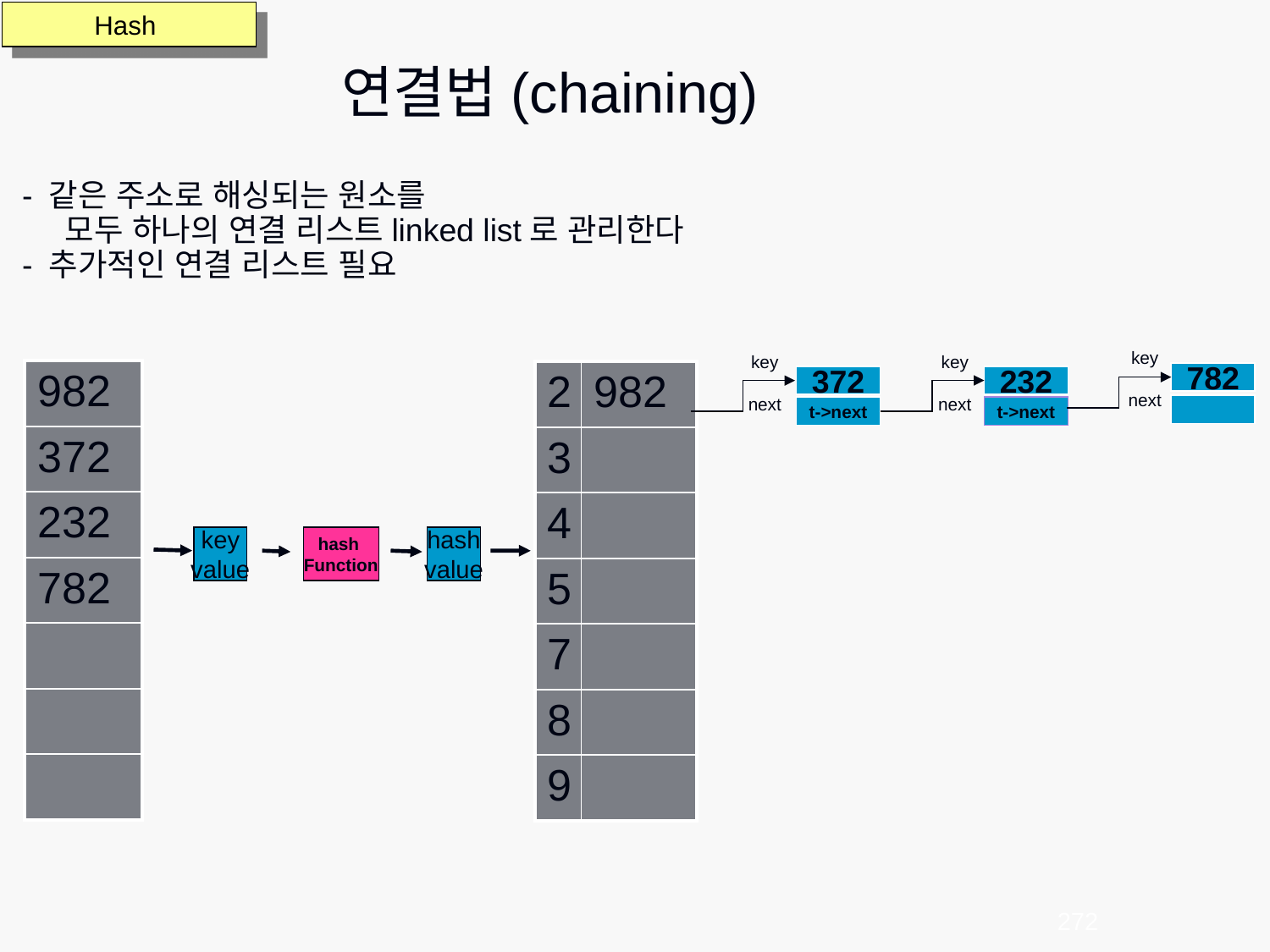

연결법(chaining)
Hash
- 같은 주소로 해싱되는 원소를
    모두 하나의 연결 리스트linked list로 관리한다
- 추가적인 연결 리스트 필요

key

next
key

next
key

next
| 982 |
| --- |
| 372 |
| 232 |
| 782 |
|  |
|  |
|  |
| 2 | 982 |
| --- | --- |
| 3 |  |
| 4 |  |
| 5 |  |
| 7 |  |
| 8 |  |
| 9 |  |
782
372
232

t->next
t->next
key
value
hash
Function
hash
value

272